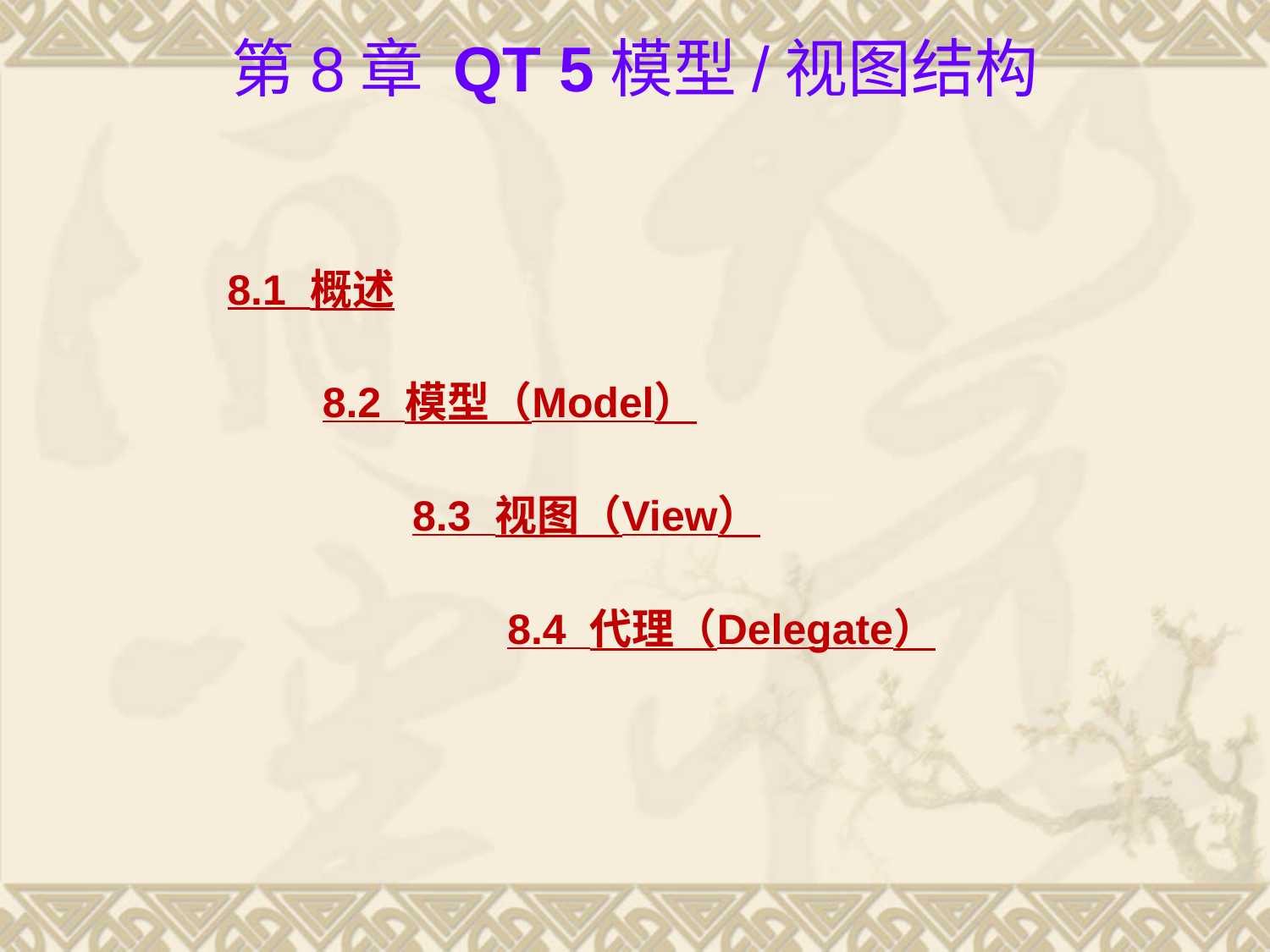

# 第8章 Qt 5模型/视图结构
8.1  概述
8.2  模型（Model）
8.3  视图（View）
8.4  代理（Delegate）